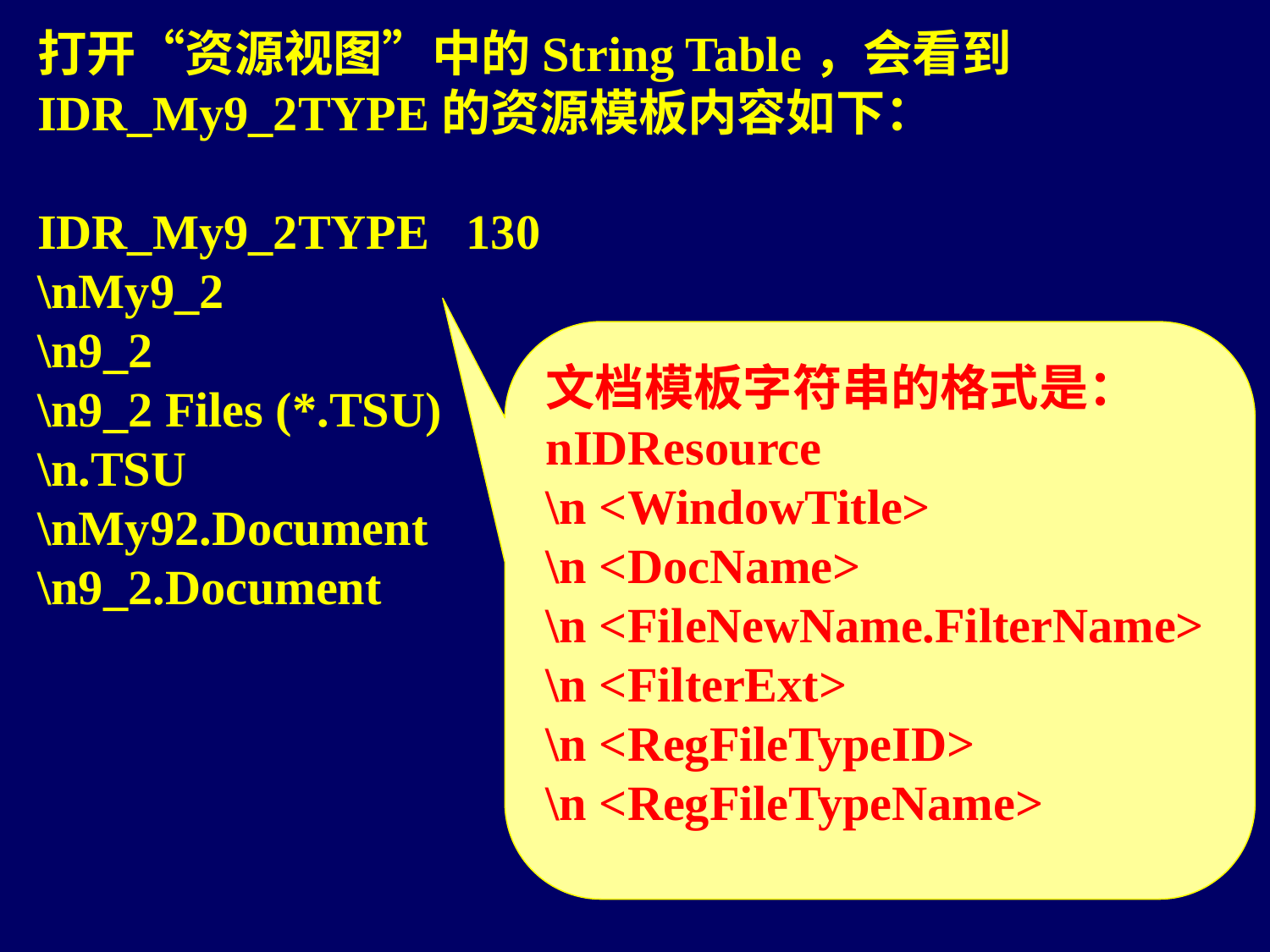

打开“资源视图”中的String Table，会看到IDR_My9_2TYPE的资源模板内容如下：

IDR_My9_2TYPE   130
\nMy9_2
\n9_2
\n9_2 Files (*.TSU)
\n.TSU
\nMy92.Document
\n9_2.Document
文档模板字符串的格式是：
nIDResource
\n <WindowTitle>
\n <DocName>
\n <FileNewName.FilterName>
\n <FilterExt>
\n <RegFileTypeID>
\n <RegFileTypeName>
46